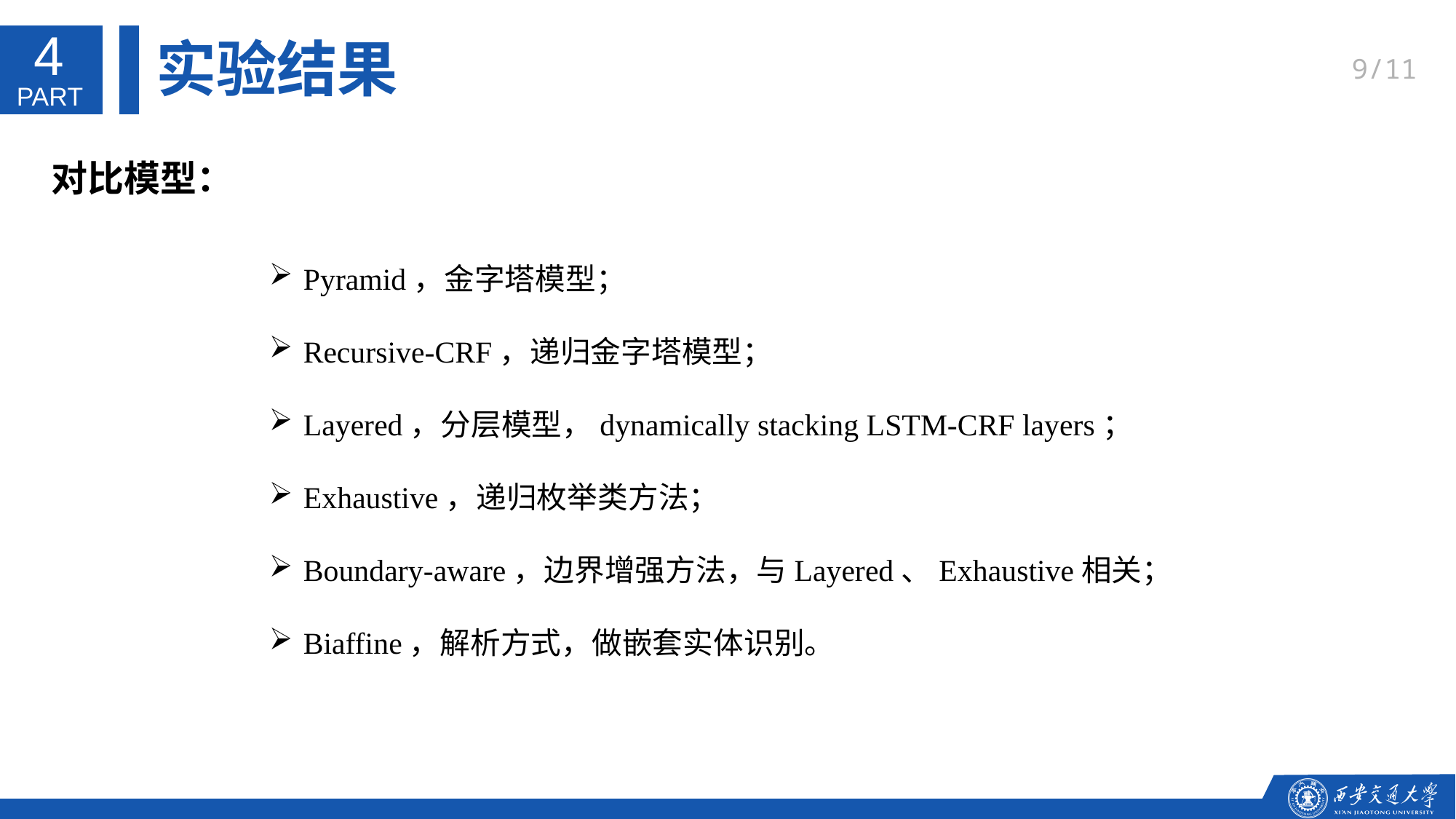

4
实验结果
9/11
对比模型：
Pyramid，金字塔模型；
Recursive-CRF，递归金字塔模型；
Layered，分层模型，dynamically stacking LSTM-CRF layers；
Exhaustive，递归枚举类方法；
Boundary-aware，边界增强方法，与Layered、Exhaustive相关；
Biaffine，解析方式，做嵌套实体识别。